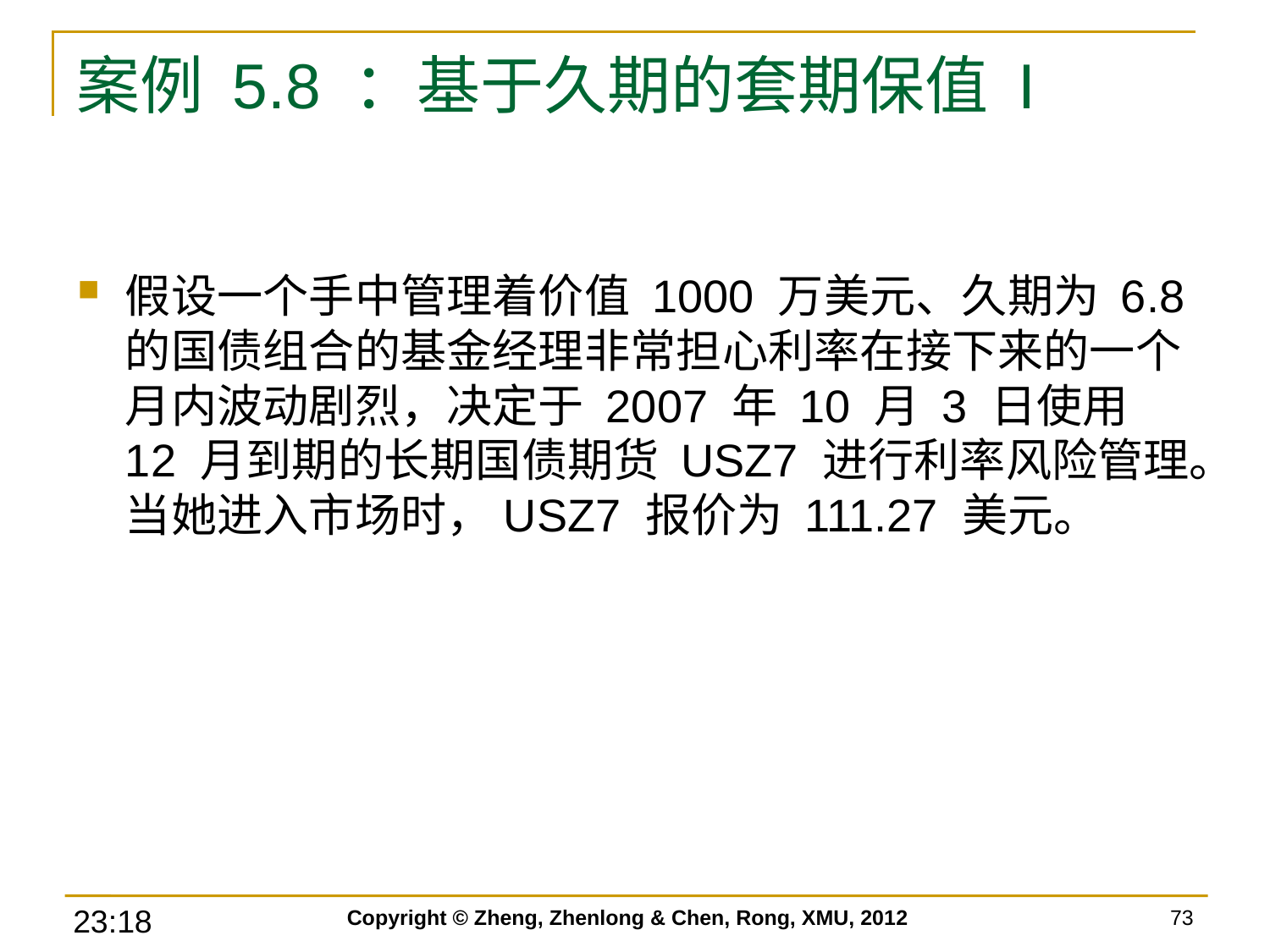

# 案例 5.8 ：基于久期的套期保值 I

假设一个手中管理着价值 1000 万美元、久期为 6.8 的国债组合的基金经理非常担心利率在接下来的一个月内波动剧烈，决定于 2007 年 10 月 3 日使用 12 月到期的长期国债期货 USZ7 进行利率风险管理。当她进入市场时，USZ7 报价为 111.27 美元。
Copyright © Zheng, Zhenlong & Chen, Rong, XMU, 2012
73